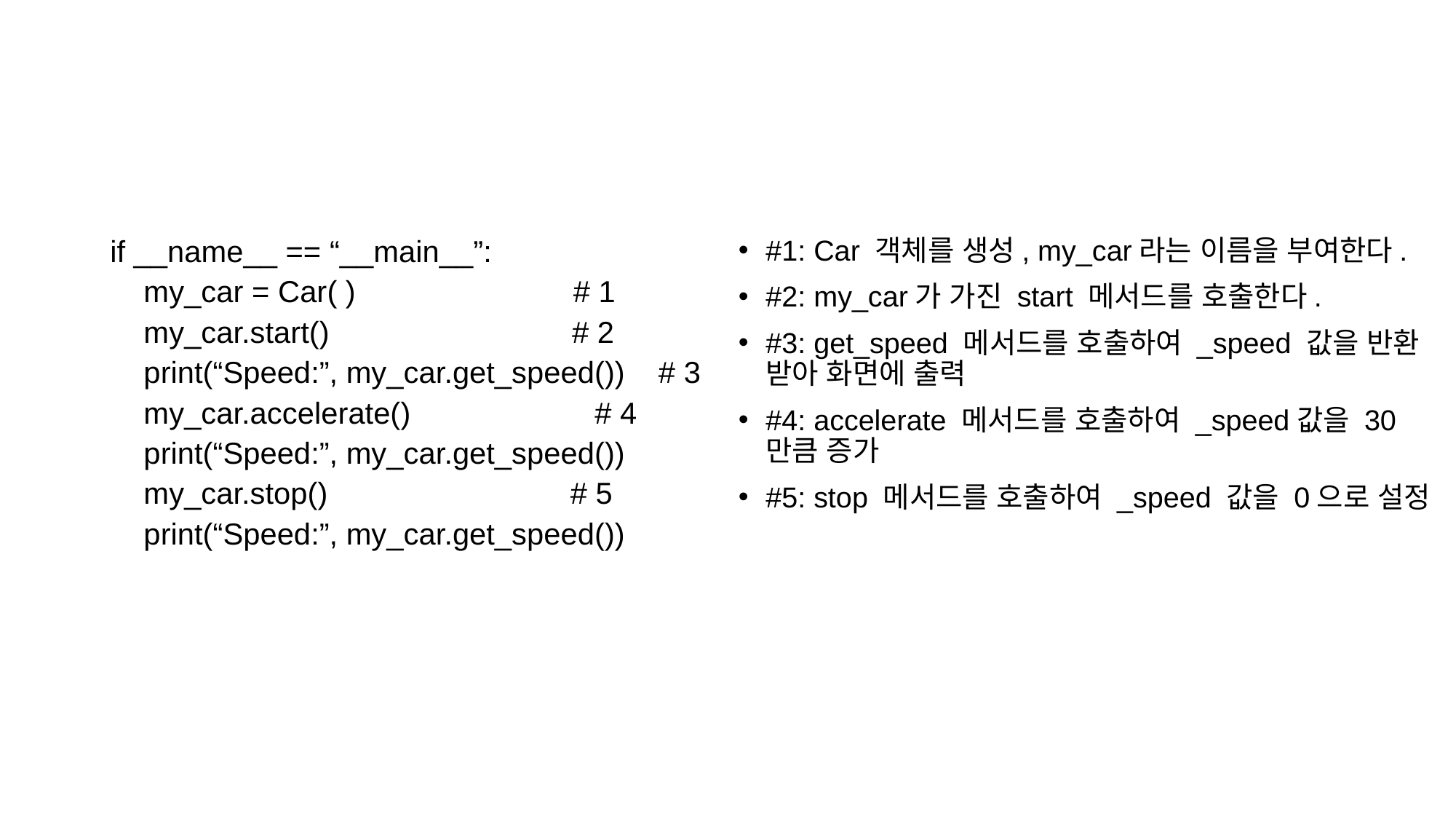

#
if __name__ == “__main__”:
    my_car = Car( )                          # 1
    my_car.start()                             # 2
    print(“Speed:”, my_car.get_speed())    # 3
    my_car.accelerate()                      # 4
    print(“Speed:”, my_car.get_speed())
    my_car.stop()                             # 5
    print(“Speed:”, my_car.get_speed())
#1: Car 객체를 생성, my_car라는 이름을 부여한다.
#2: my_car가 가진 start 메서드를 호출한다.
#3: get_speed 메서드를 호출하여 _speed 값을 반환 받아 화면에 출력
#4: accelerate 메서드를 호출하여 _speed값을 30만큼 증가
#5: stop 메서드를 호출하여 _speed 값을 0으로 설정